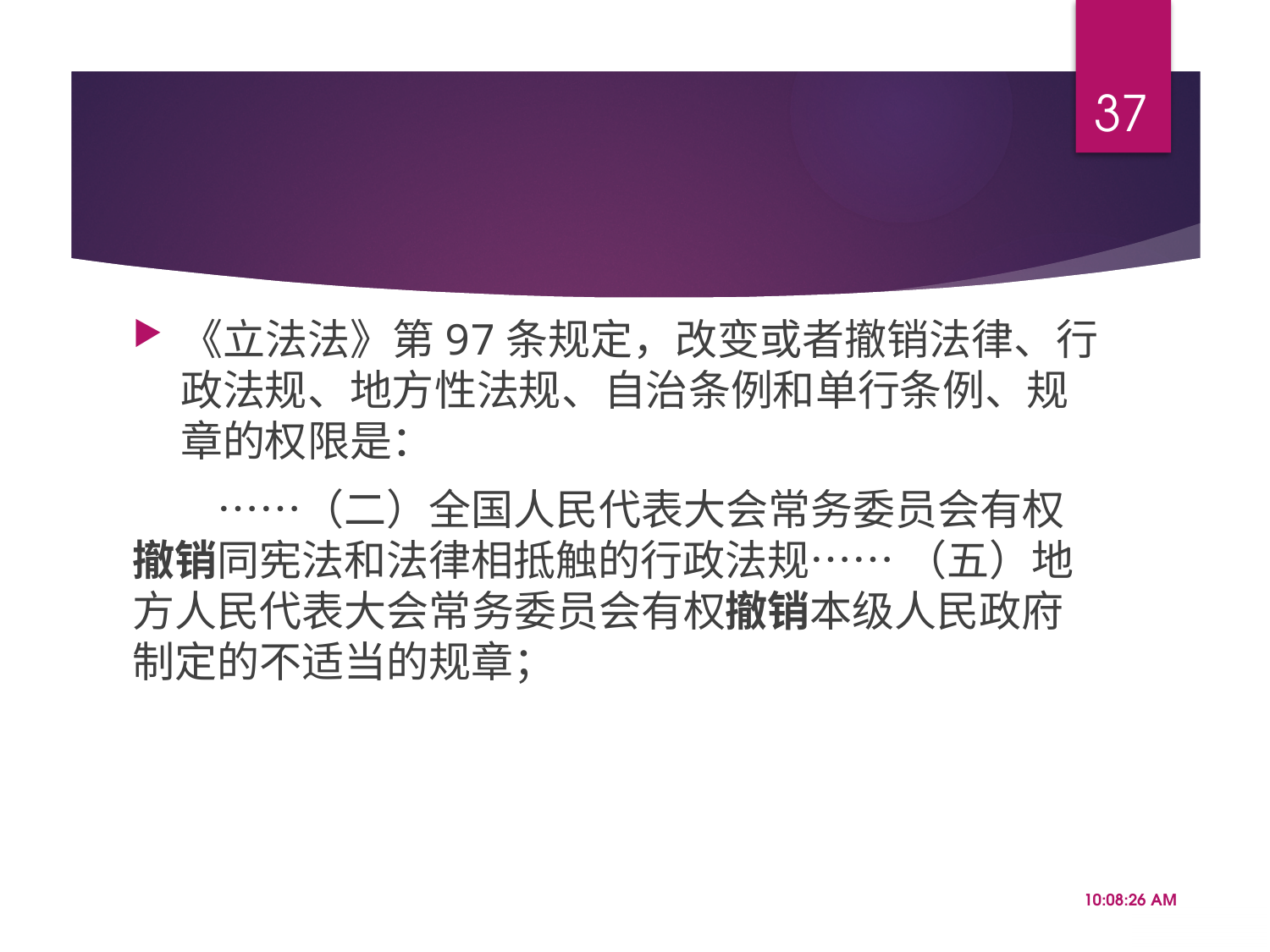

37
#
《立法法》第97条规定，改变或者撤销法律、行政法规、地方性法规、自治条例和单行条例、规章的权限是：
　　……（二）全国人民代表大会常务委员会有权撤销同宪法和法律相抵触的行政法规…… （五）地方人民代表大会常务委员会有权撤销本级人民政府制定的不适当的规章；
10:08:26 AM